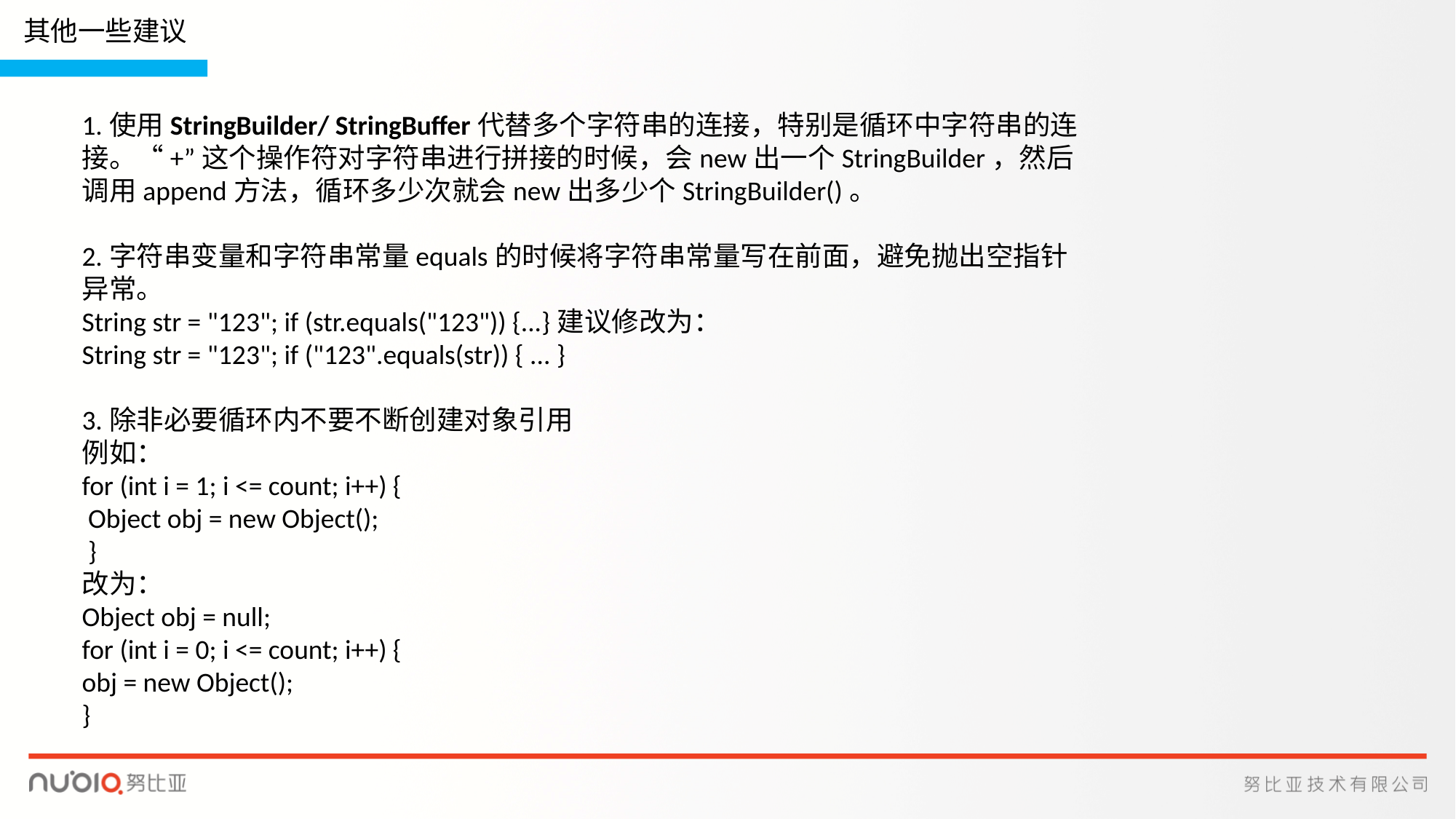

其他一些建议

1.使用StringBuilder/ StringBuffer代替多个字符串的连接，特别是循环中字符串的连接。“+”这个操作符对字符串进行拼接的时候，会new出一个StringBuilder，然后调用append方法，循环多少次就会new出多少个StringBuilder()。

2.字符串变量和字符串常量equals的时候将字符串常量写在前面，避免抛出空指针异常。
String str = "123"; if (str.equals("123")) {...}建议修改为：
String str = "123"; if ("123".equals(str)) { ... }

3.除非必要循环内不要不断创建对象引用
例如：
for (int i = 1; i <= count; i++) {
 Object obj = new Object();
 }
改为：
Object obj = null;
for (int i = 0; i <= count; i++) {
obj = new Object();
}